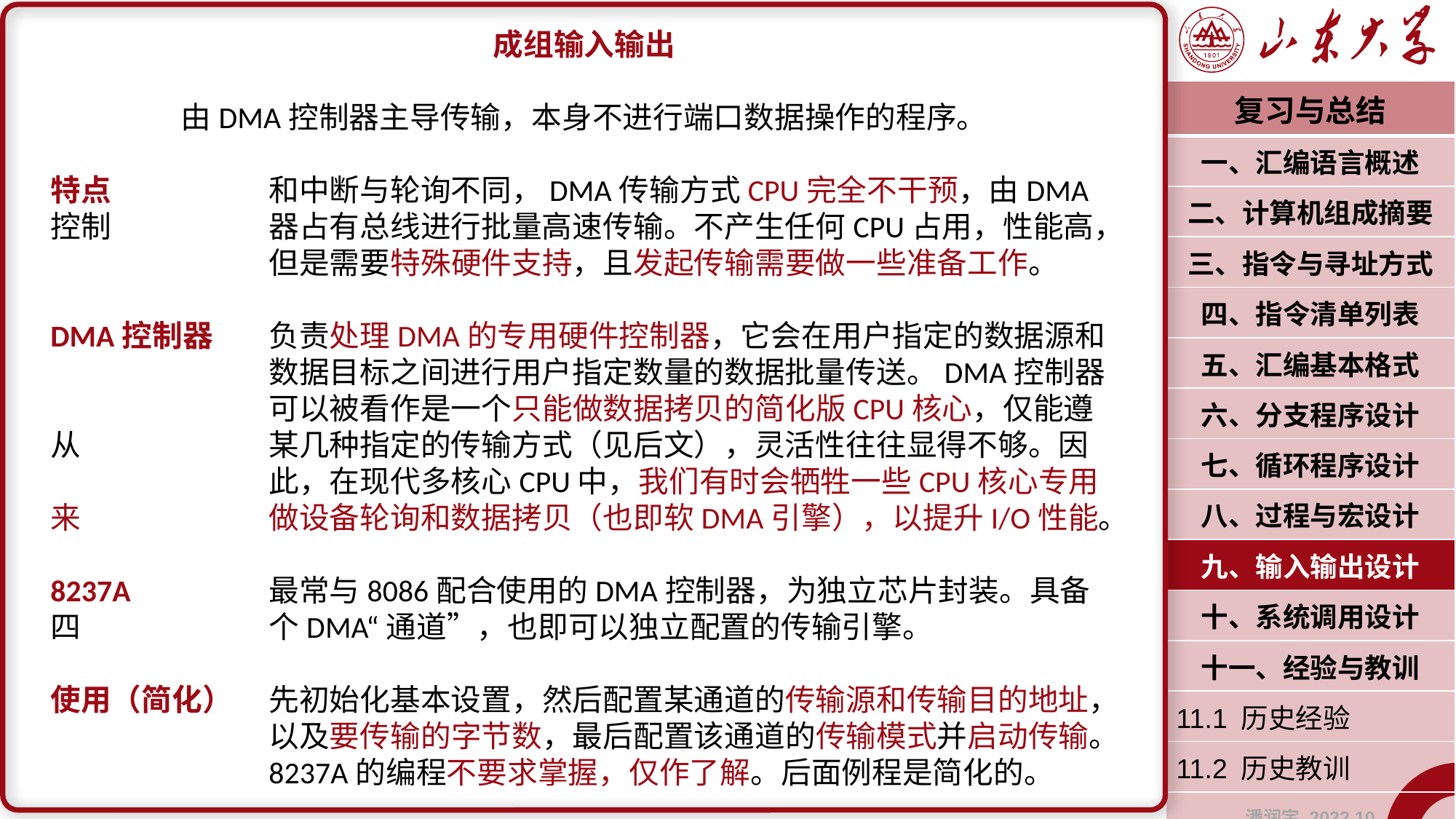

成组输入输出

由DMA控制器主导传输，本身不进行端口数据操作的程序。

特点		和中断与轮询不同，DMA传输方式CPU完全不干预，由DMA控制		器占有总线进行批量高速传输。不产生任何CPU占用，性能高，		但是需要特殊硬件支持，且发起传输需要做一些准备工作。

DMA控制器	负责处理DMA的专用硬件控制器，它会在用户指定的数据源和		数据目标之间进行用户指定数量的数据批量传送。DMA控制器		可以被看作是一个只能做数据拷贝的简化版CPU核心，仅能遵从		某几种指定的传输方式（见后文），灵活性往往显得不够。因		此，在现代多核心CPU中，我们有时会牺牲一些CPU核心专用来		做设备轮询和数据拷贝（也即软DMA引擎），以提升I/O性能。

8237A		最常与8086配合使用的DMA控制器，为独立芯片封装。具备四		个DMA“通道”，也即可以独立配置的传输引擎。

使用（简化）	先初始化基本设置，然后配置某通道的传输源和传输目的地址，		以及要传输的字节数，最后配置该通道的传输模式并启动传输。
		8237A的编程不要求掌握，仅作了解。后面例程是简化的。
| 复习与总结 |
| --- |
| 一、汇编语言概述 |
| 二、计算机组成摘要 |
| 三、指令与寻址方式 |
| 四、指令清单列表 |
| 五、汇编基本格式 |
| 六、分支程序设计 |
| 七、循环程序设计 |
| 八、过程与宏设计 |
| 九、输入输出设计 |
| 十、系统调用设计 |
| 十一、经验与教训 |
| 11.1 历史经验 |
| 11.2 历史教训 |
| 潘润宇 2022.10 |